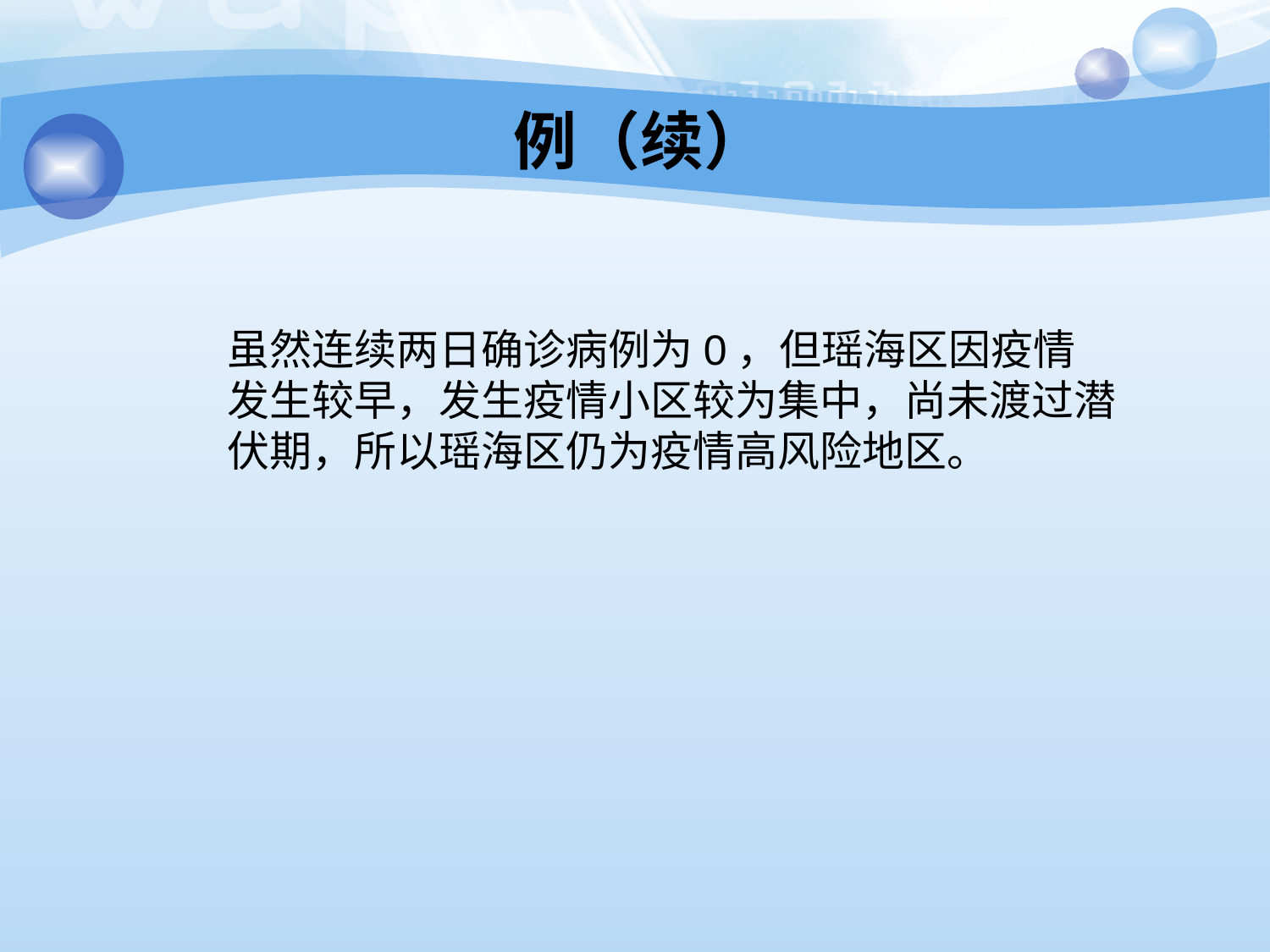

例（续）
虽然连续两日确诊病例为0，但瑶海区因疫情发生较早，发生疫情小区较为集中，尚未渡过潜伏期，所以瑶海区仍为疫情高风险地区。